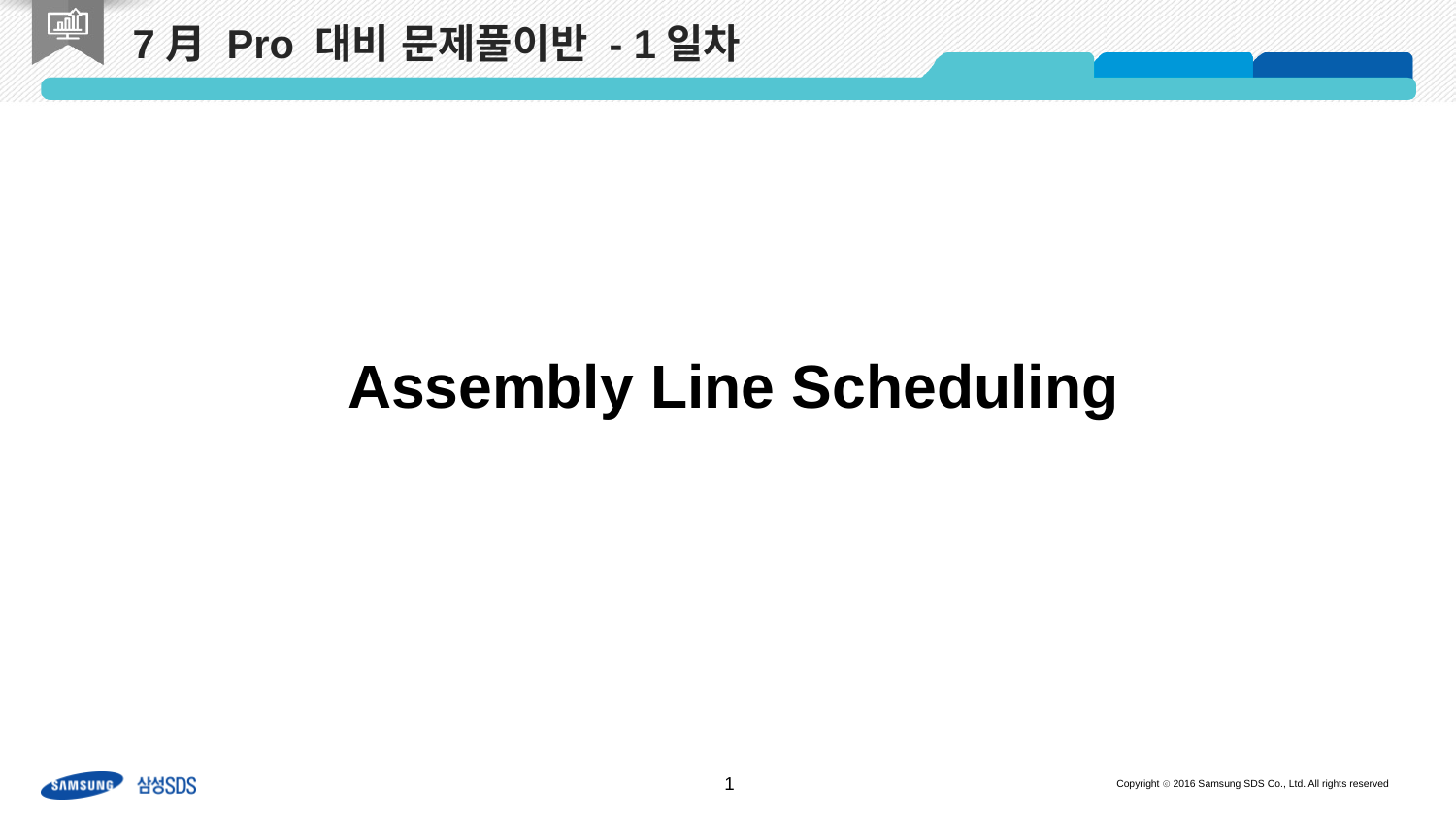

# 7月 Pro 대비 문제풀이반 - 1일차
Assembly Line Scheduling